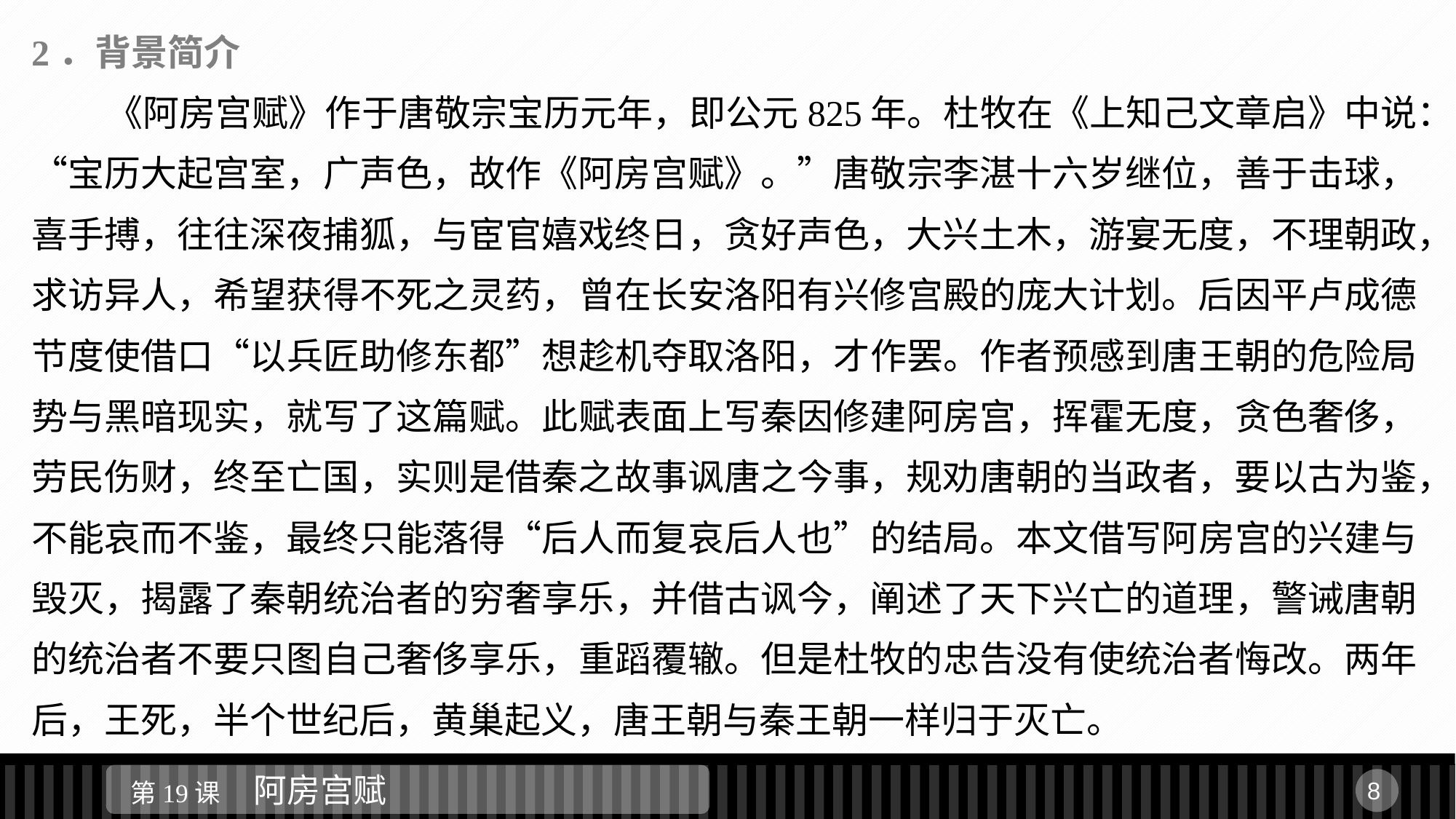

2．背景简介
        《阿房宫赋》作于唐敬宗宝历元年，即公元825年。杜牧在《上知己文章启》中说：“宝历大起宫室，广声色，故作《阿房宫赋》。”唐敬宗李湛十六岁继位，善于击球，喜手搏，往往深夜捕狐，与宦官嬉戏终日，贪好声色，大兴土木，游宴无度，不理朝政，求访异人，希望获得不死之灵药，曾在长安洛阳有兴修宫殿的庞大计划。后因平卢成德节度使借口“以兵匠助修东都”想趁机夺取洛阳，才作罢。作者预感到唐王朝的危险局势与黑暗现实，就写了这篇赋。此赋表面上写秦因修建阿房宫，挥霍无度，贪色奢侈，劳民伤财，终至亡国，实则是借秦之故事讽唐之今事，规劝唐朝的当政者，要以古为鉴，不能哀而不鉴，最终只能落得“后人而复哀后人也”的结局。本文借写阿房宫的兴建与毁灭，揭露了秦朝统治者的穷奢享乐，并借古讽今，阐述了天下兴亡的道理，警诫唐朝的统治者不要只图自己奢侈享乐，重蹈覆辙。但是杜牧的忠告没有使统治者悔改。两年后，王死，半个世纪后，黄巢起义，唐王朝与秦王朝一样归于灭亡。